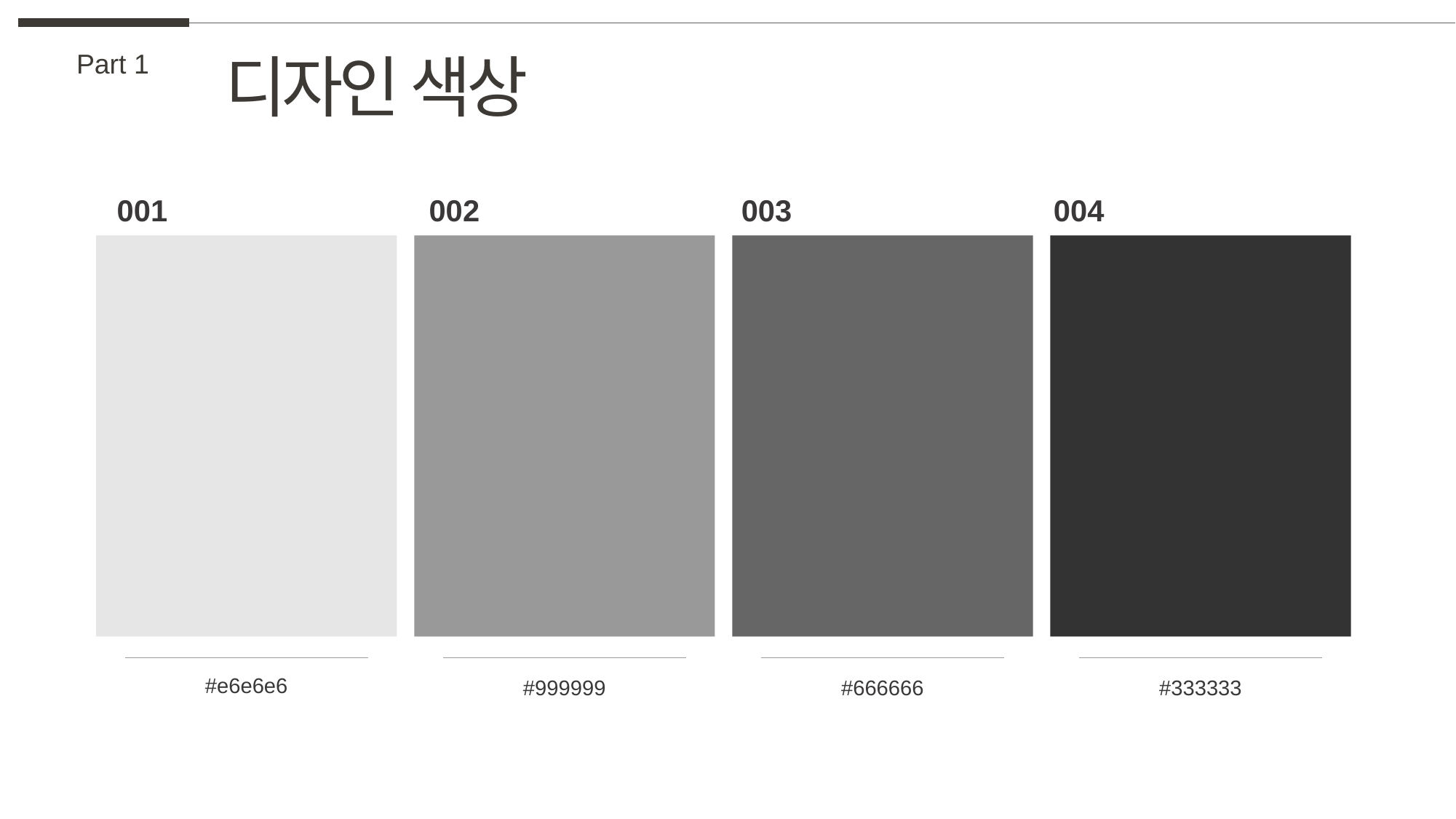

디자인 색상
Part 1
001
002
003
004

#e6e6e6
#999999
#666666
#333333